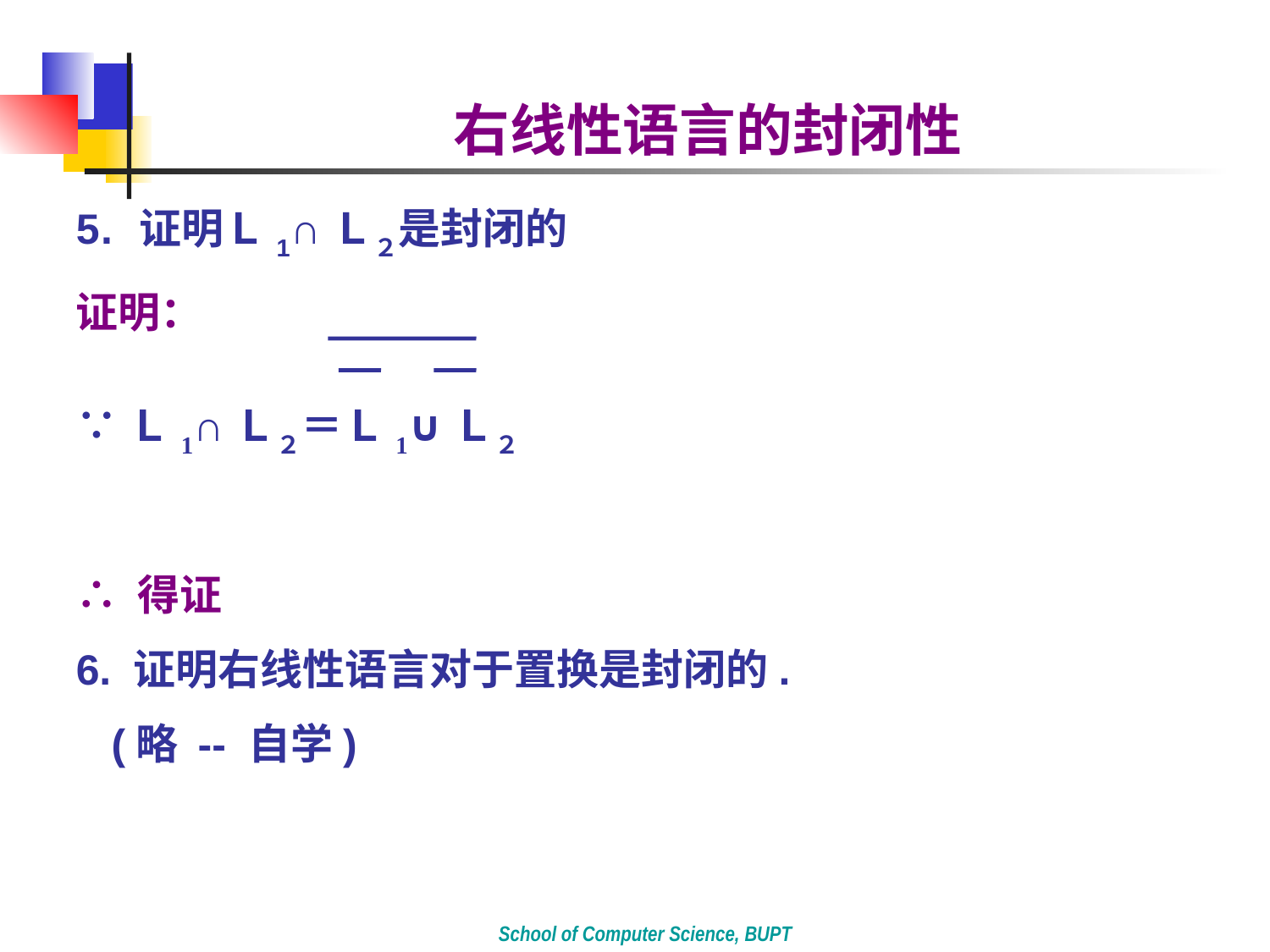

右线性语言的封闭性
证明Ｌ1∩Ｌ２是封闭的
证明：
∵Ｌ1∩Ｌ２＝Ｌ1∪Ｌ２

∴ 得证
6. 证明右线性语言对于置换是封闭的.
   (略 -- 自学)

School of Computer Science, BUPT
23